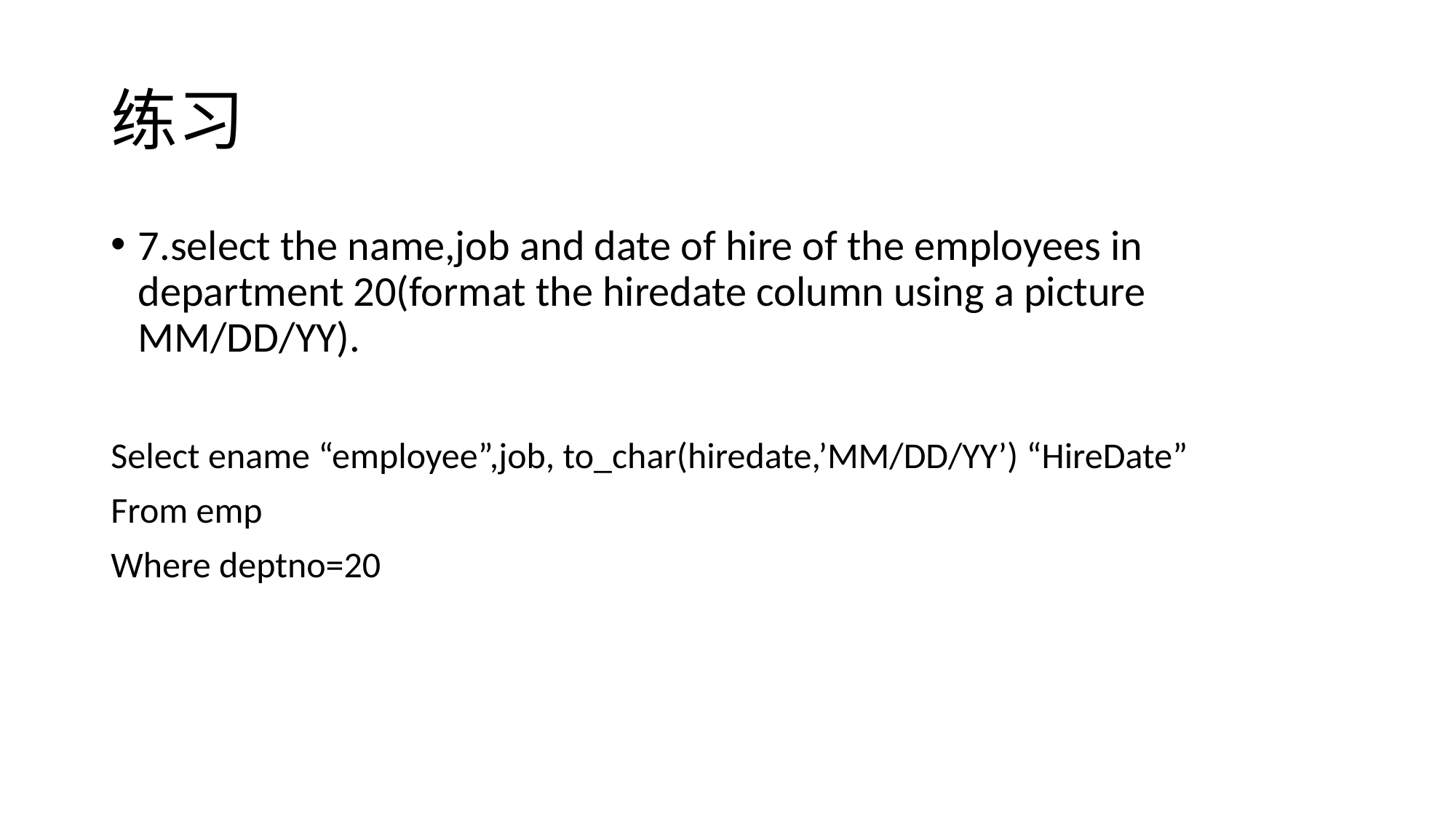

# 练习
7.select the name,job and date of hire of the employees in department 20(format the hiredate column using a picture MM/DD/YY).

Select ename “employee”,job, to_char(hiredate,’MM/DD/YY’) “HireDate”
From emp
Where deptno=20